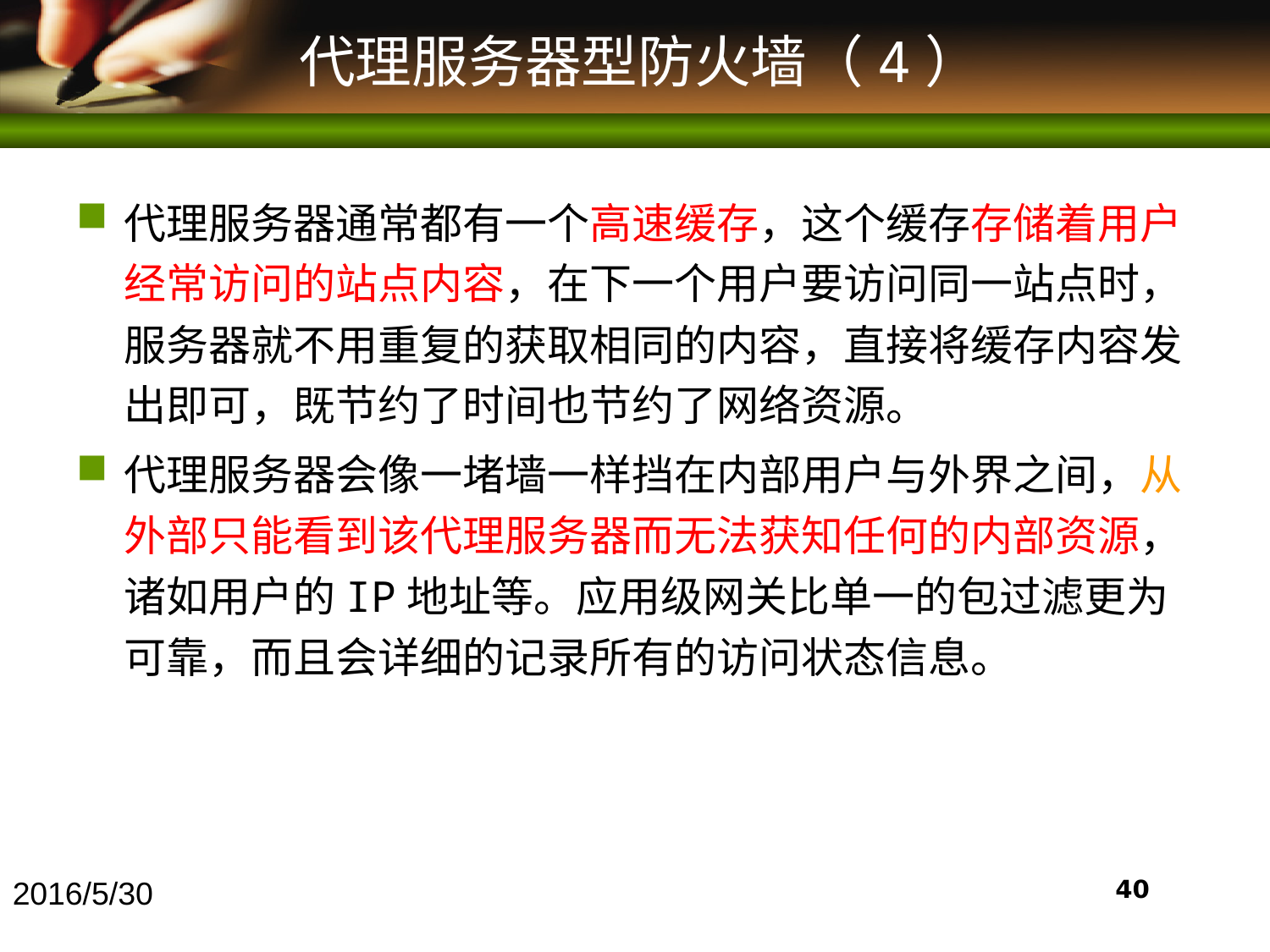

# 代理服务器型防火墙（4）
代理服务器通常都有一个高速缓存，这个缓存存储着用户经常访问的站点内容，在下一个用户要访问同一站点时，服务器就不用重复的获取相同的内容，直接将缓存内容发出即可，既节约了时间也节约了网络资源。
代理服务器会像一堵墙一样挡在内部用户与外界之间，从外部只能看到该代理服务器而无法获知任何的内部资源，诸如用户的IP地址等。应用级网关比单一的包过滤更为可靠，而且会详细的记录所有的访问状态信息。

2016/5/30

40